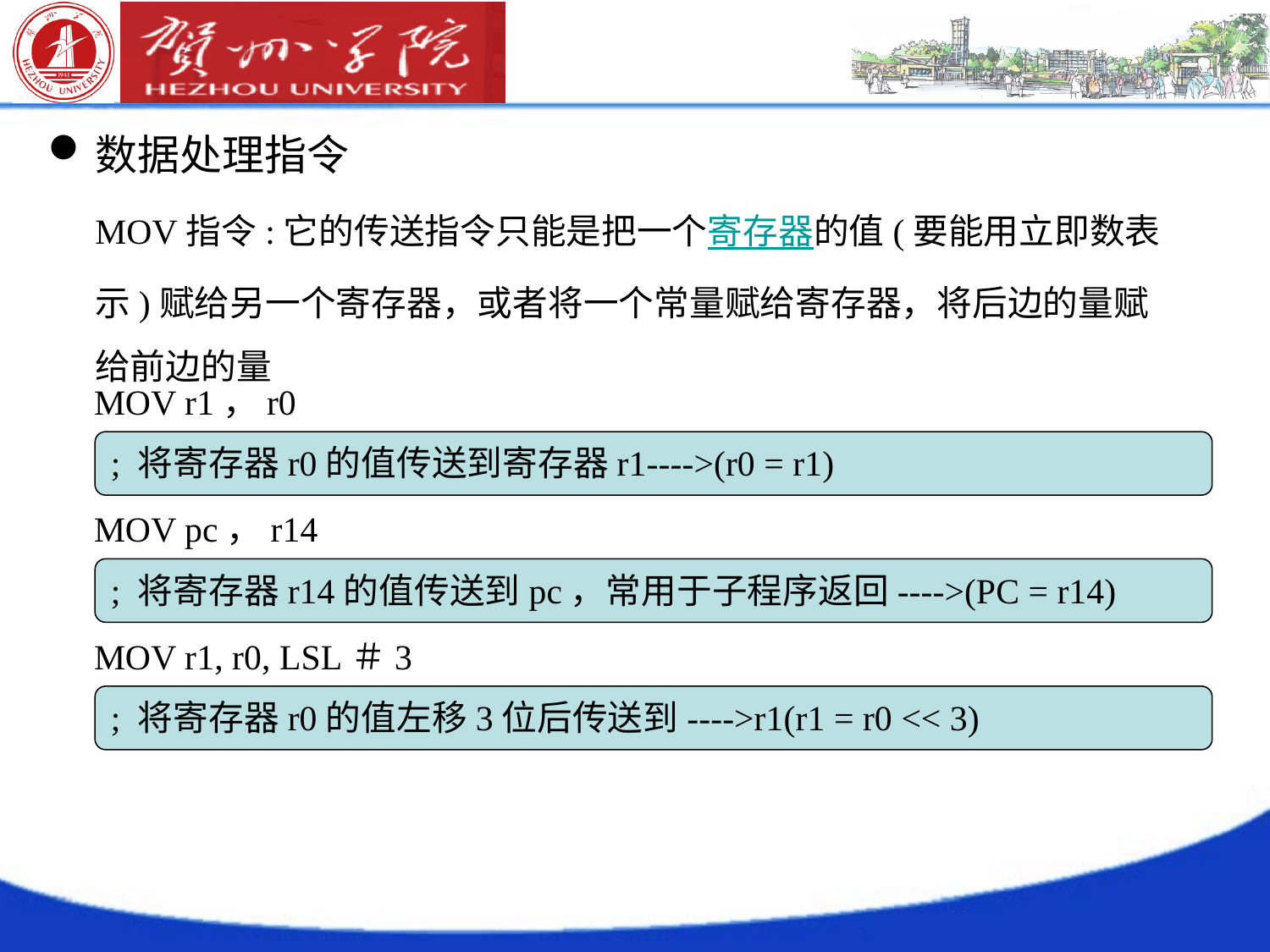

数据处理指令
MOV指令:它的传送指令只能是把一个寄存器的值(要能用立即数表示)赋给另一个寄存器，或者将一个常量赋给寄存器，将后边的量赋给前边的量
MOV r1，r0

MOV pc，r14

MOV r1, r0, LSL＃3
; 将寄存器r0的值传送到寄存器r1---->(r0 = r1)
; 将寄存器r14的值传送到pc，常用于子程序返回---->(PC = r14)
; 将寄存器r0的值左移3位后传送到---->r1(r1 = r0 << 3)
# */94